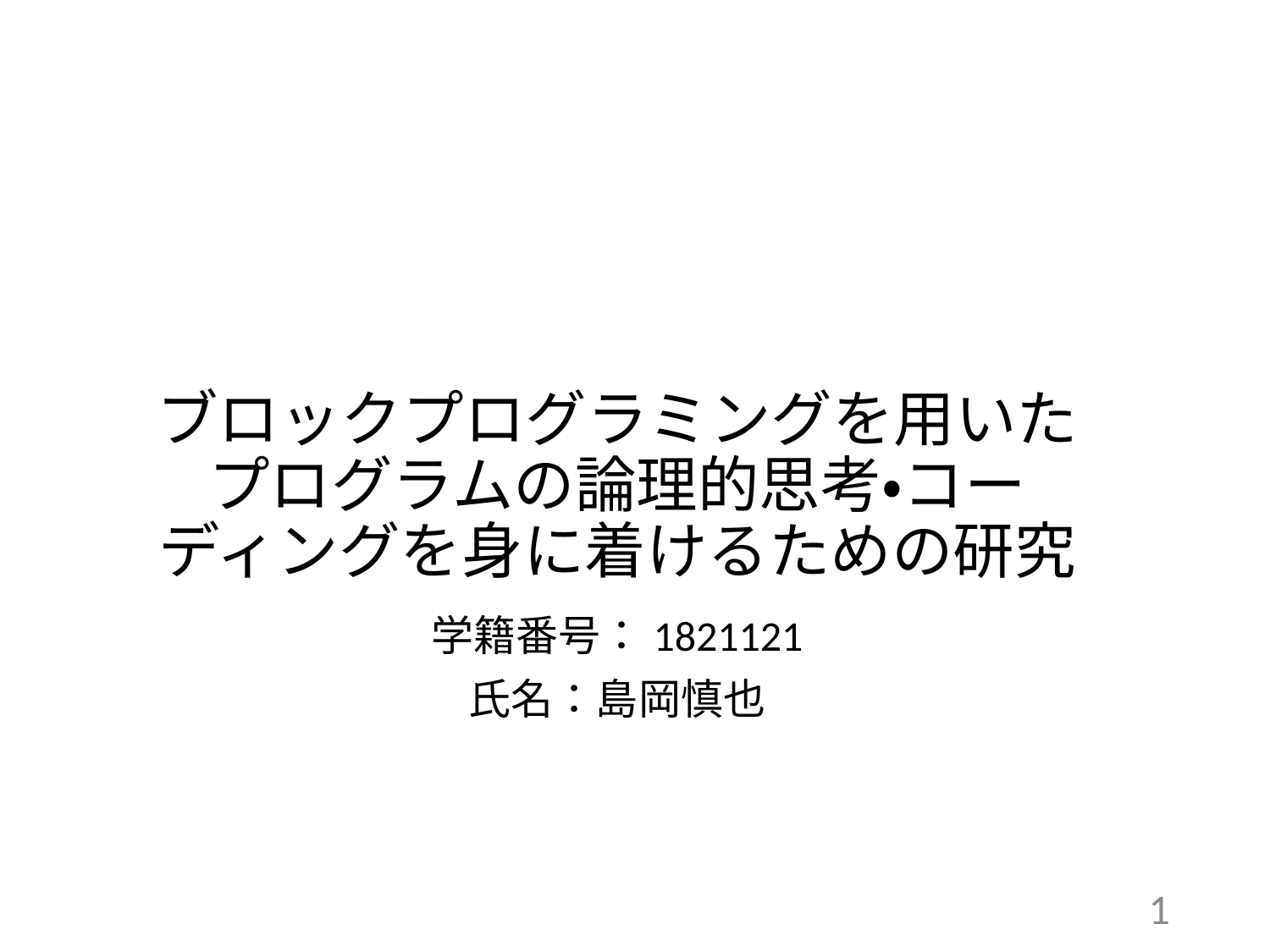

# ブロックプログラミングを用いたプログラムの論理的思考・コーディングを身に着けるための研究
学籍番号：1821121
氏名：島岡慎也
1